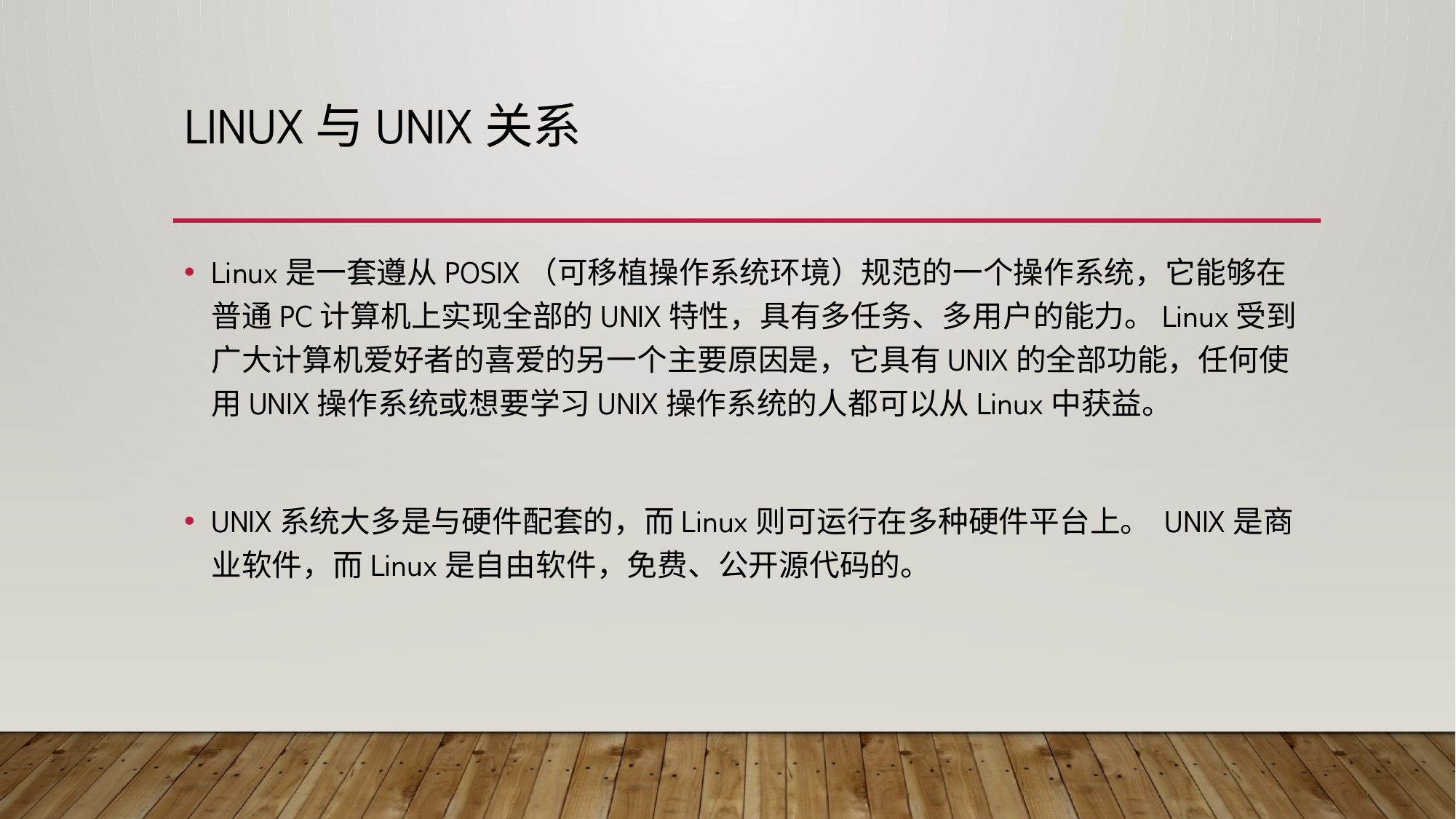

# LINUX与UNIX关系
Linux是一套遵从POSIX（可移植操作系统环境）规范的一个操作系统，它能够在普通PC计算机上实现全部的UNIX特性，具有多任务、多用户的能力。Linux受到广大计算机爱好者的喜爱的另一个主要原因是，它具有UNIX的全部功能，任何使用UNIX操作系统或想要学习UNIX操作系统的人都可以从Linux中获益。

UNIX系统大多是与硬件配套的，而Linux则可运行在多种硬件平台上。 UNIX是商业软件，而Linux是自由软件，免费、公开源代码的。